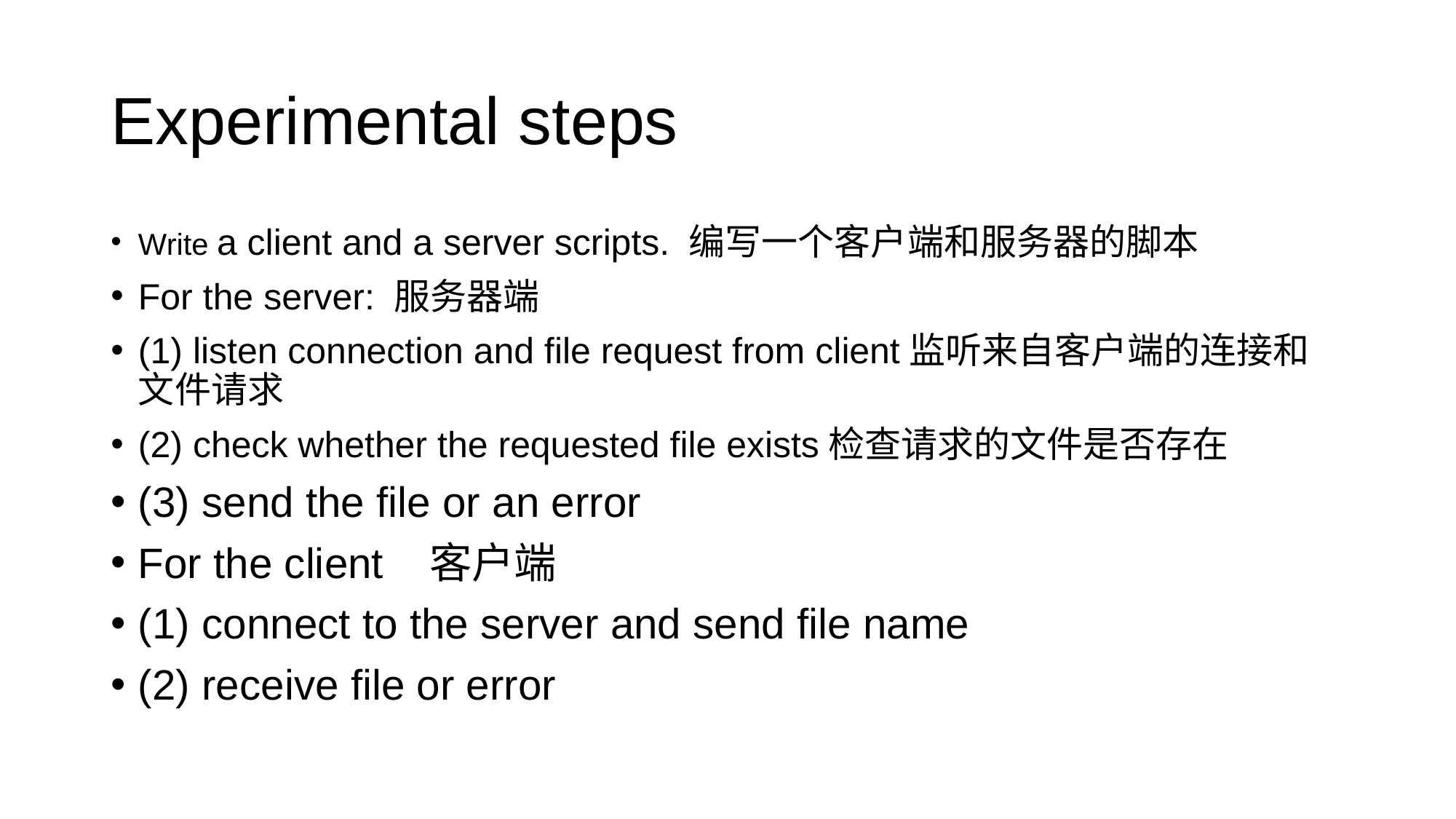

# Experimental steps
Write a client and a server scripts. 编写一个客户端和服务器的脚本
For the server: 服务器端
(1) listen connection and file request from client监听来自客户端的连接和文件请求
(2) check whether the requested file exists检查请求的文件是否存在
(3) send the file or an error
For the client   客户端
(1) connect to the server and send file name
(2) receive file or error